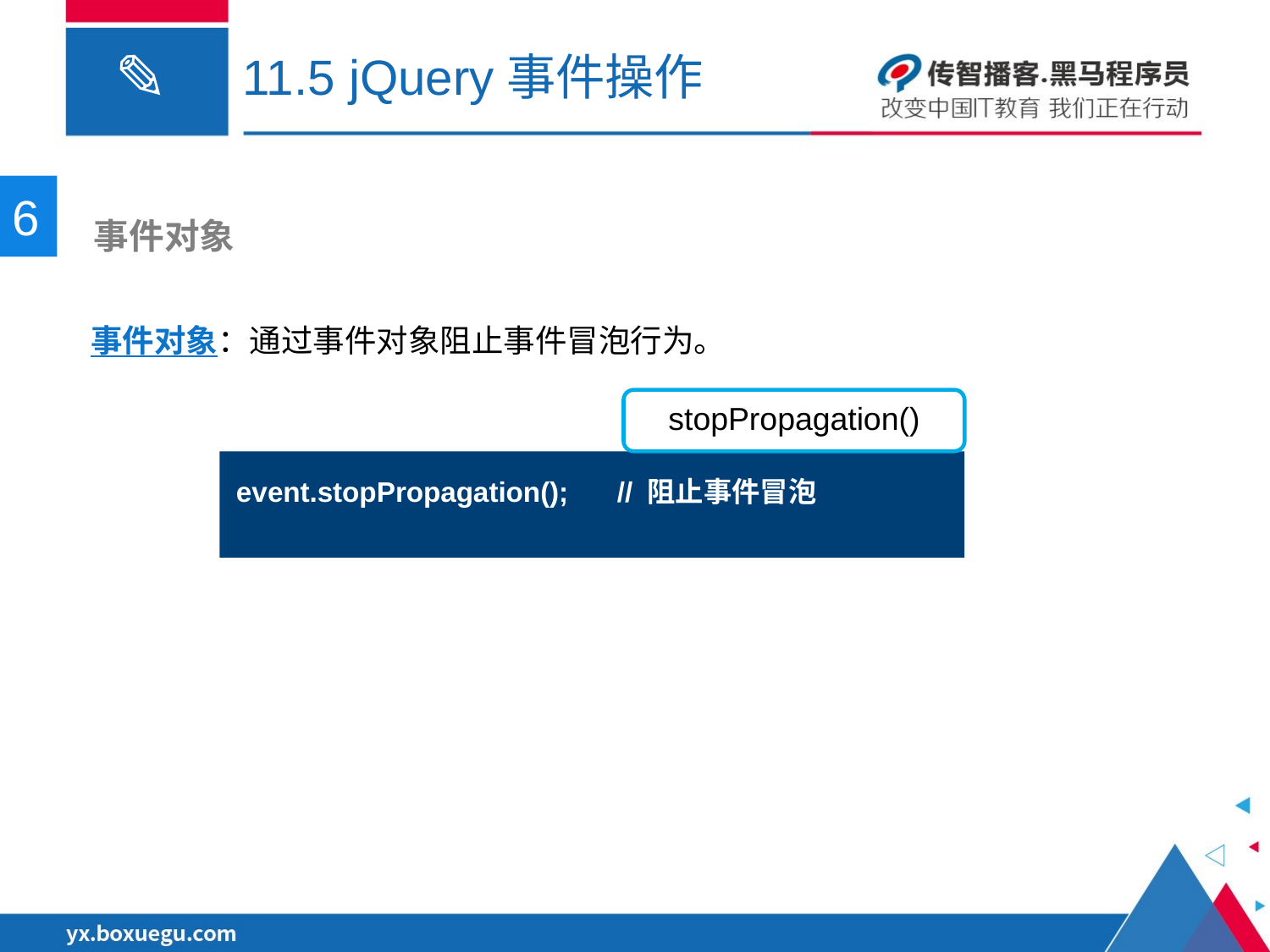

# 11.5 jQuery事件操作

6
  事件对象
事件对象：通过事件对象阻止事件冒泡行为。
stopPropagation()

event.stopPropagation();	// 阻止事件冒泡